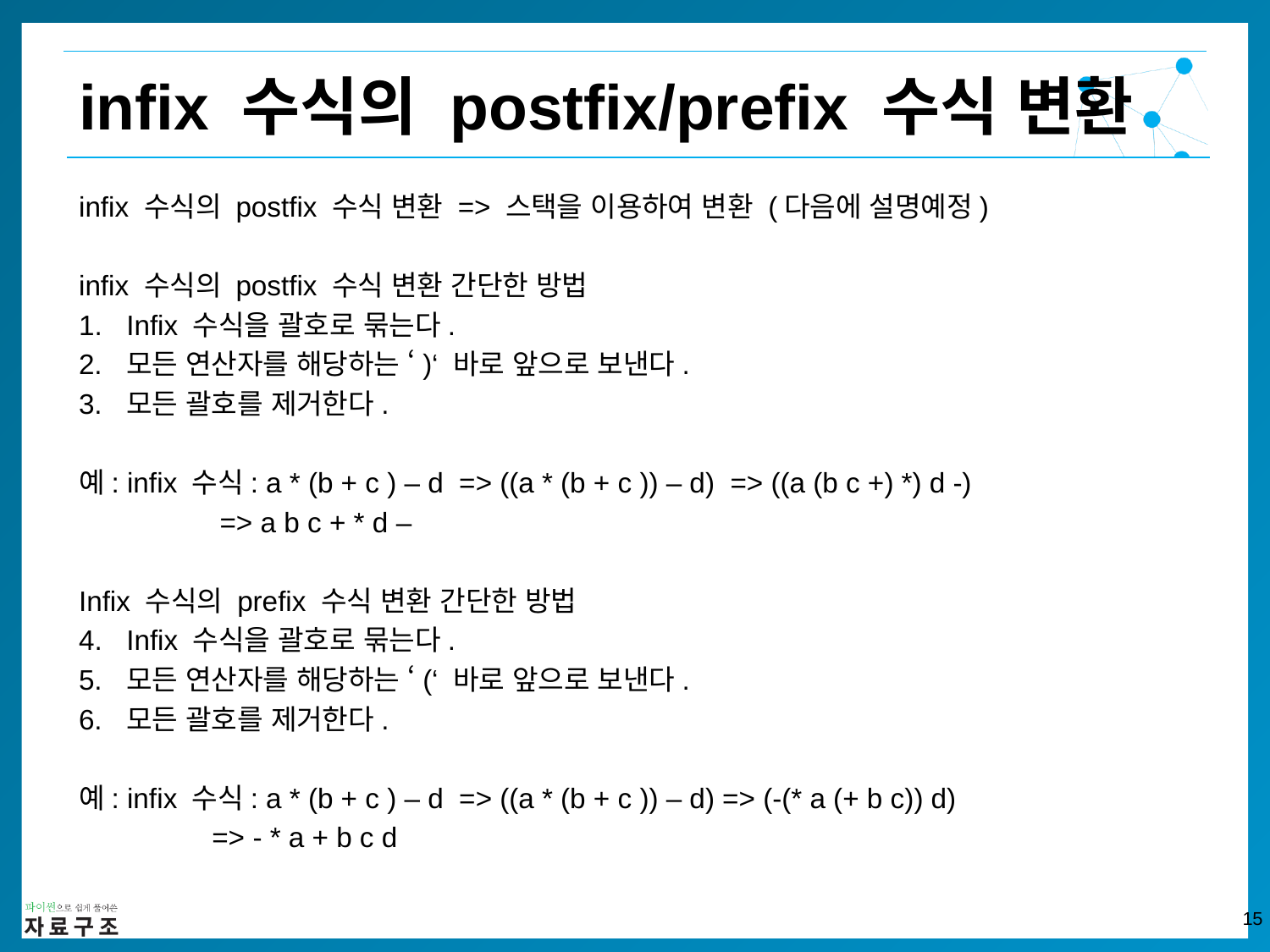

infix 수식의 postfix/prefix 수식 변환
infix 수식의 postfix 수식 변환 => 스택을 이용하여 변환 (다음에 설명예정)

infix 수식의 postfix 수식 변환 간단한 방법
Infix 수식을 괄호로 묶는다.
모든 연산자를 해당하는 ‘)‘ 바로 앞으로 보낸다.
모든 괄호를 제거한다.

예: infix 수식: a * (b + c ) – d  => ((a * (b + c )) – d)  => ((a (b c +) *) d -)
                  => a b c + * d –

Infix 수식의 prefix 수식 변환 간단한 방법
Infix 수식을 괄호로 묶는다.
모든 연산자를 해당하는 ‘(‘ 바로 앞으로 보낸다.
모든 괄호를 제거한다.

예: infix 수식: a * (b + c ) – d  => ((a * (b + c )) – d) => (-(* a (+ b c)) d)
                 => - * a + b c d